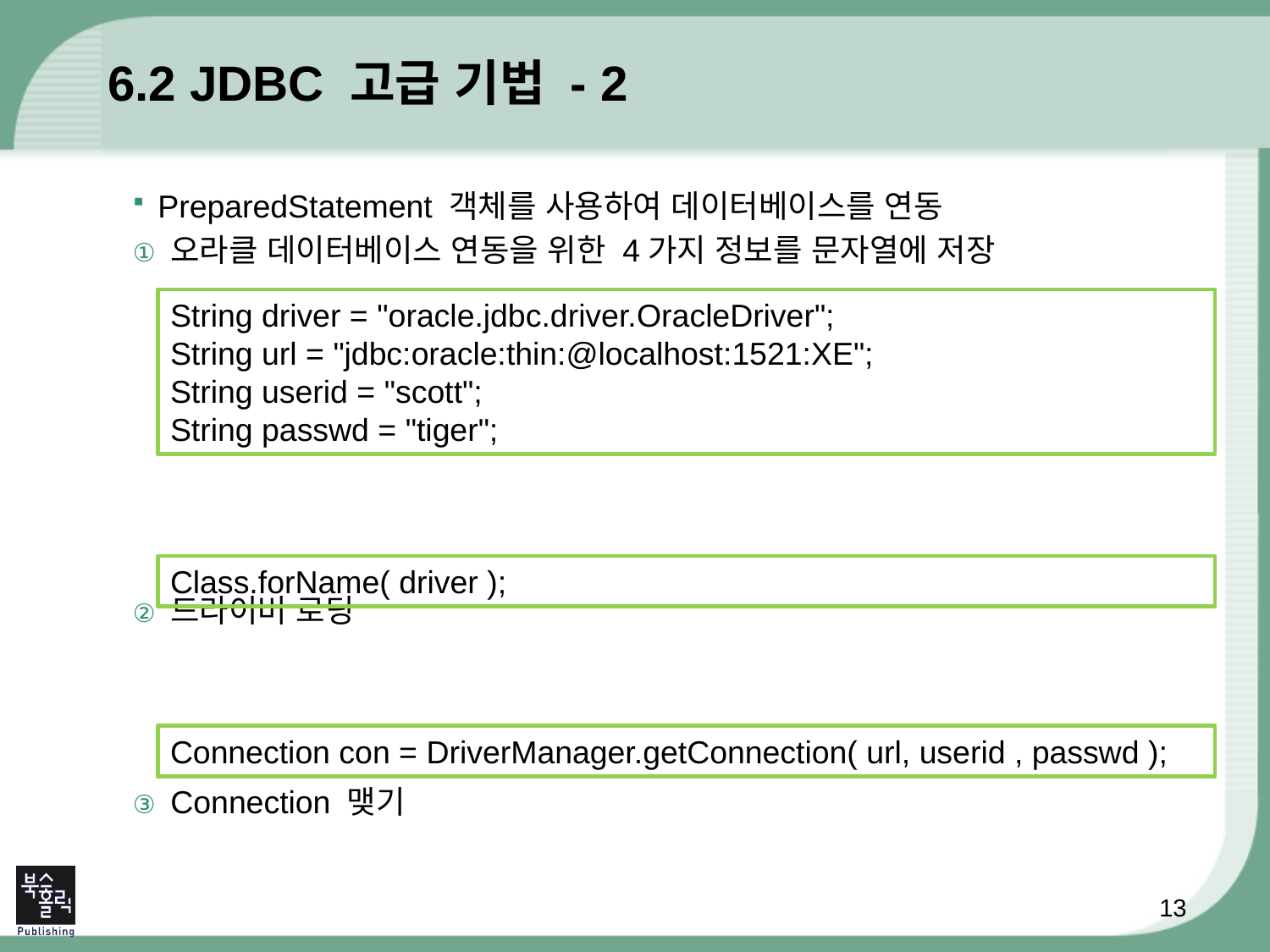

# 6.2 JDBC 고급 기법 - 2
PreparedStatement 객체를 사용하여 데이터베이스를 연동
오라클 데이터베이스 연동을 위한 4가지 정보를 문자열에 저장

드라이버 로딩

Connection 맺기
String driver = "oracle.jdbc.driver.OracleDriver";
String url = "jdbc:oracle:thin:@localhost:1521:XE";
String userid = "scott";
String passwd = "tiger";
Class.forName( driver );
Connection con = DriverManager.getConnection( url, userid , passwd );
13